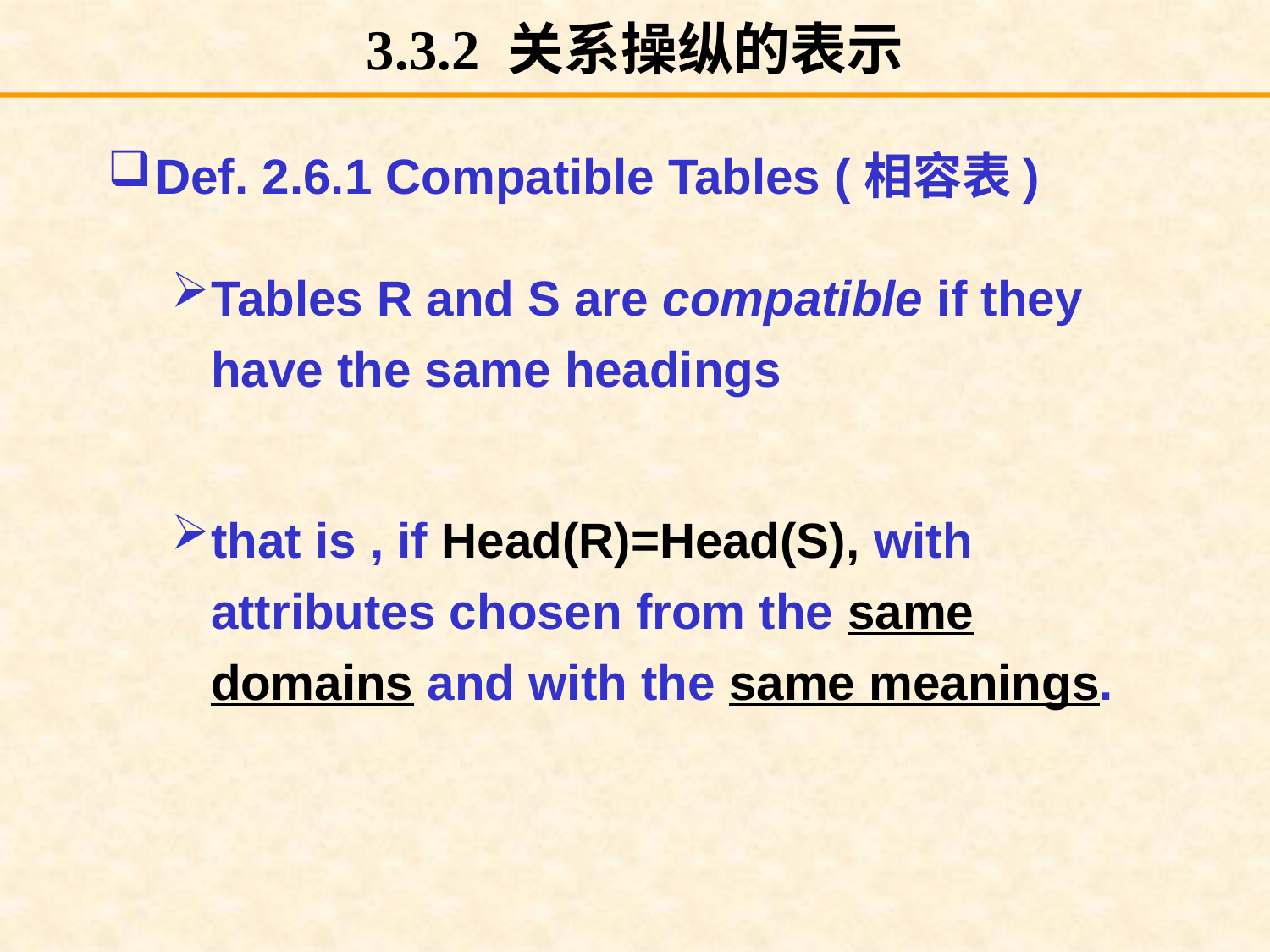

# 3.3.2 关系操纵的表示
Def. 2.6.1 Compatible Tables (相容表)

Tables R and S are compatible if they have the same headings

that is , if Head(R)=Head(S), with attributes chosen from the same domains and with the same meanings.